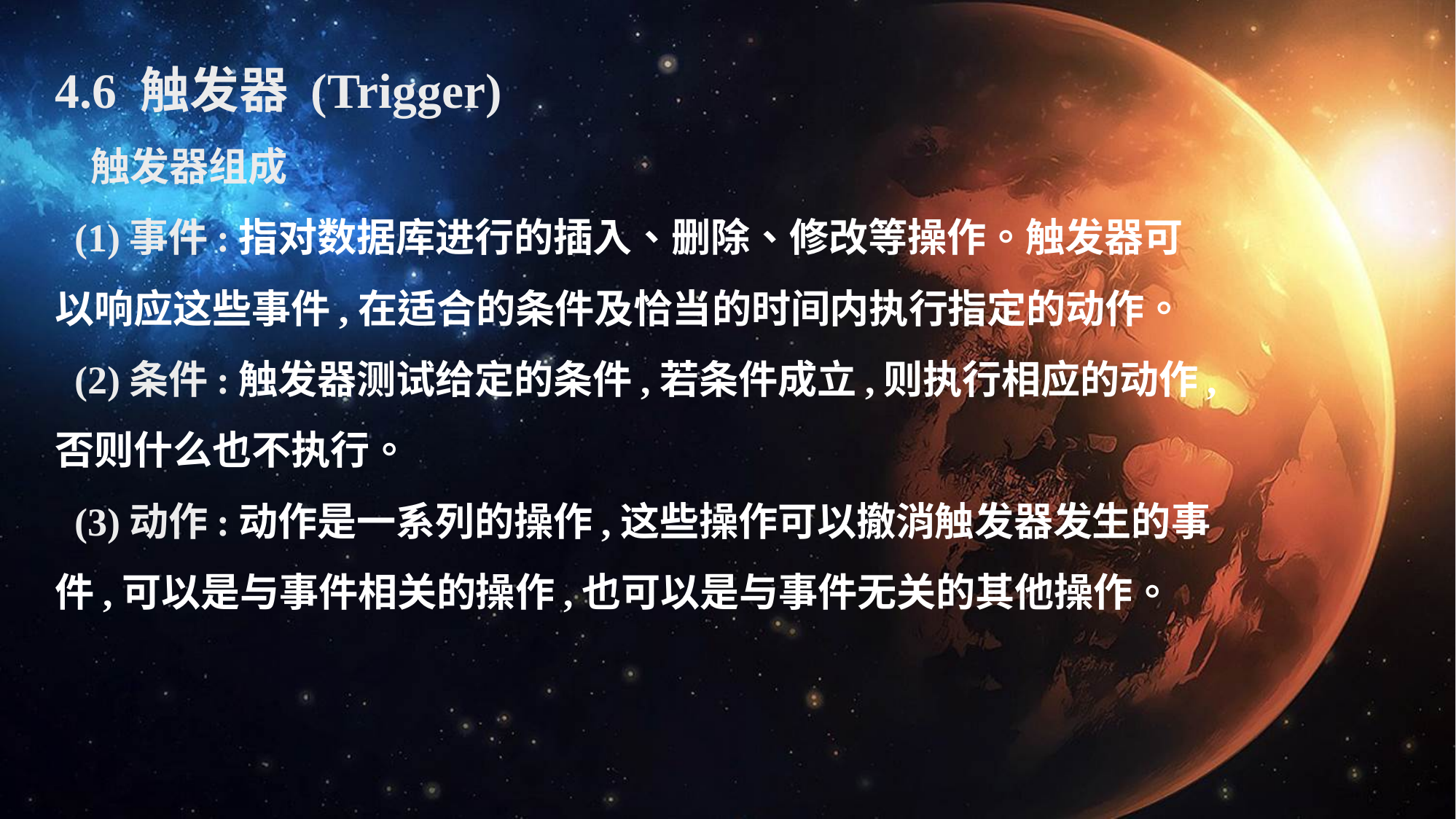

4.6 触发器 (Trigger)
   触发器组成
  (1)事件:指对数据库进行的插入、删除、修改等操作。触发器可以响应这些事件,在适合的条件及恰当的时间内执行指定的动作。
  (2)条件:触发器测试给定的条件,若条件成立,则执行相应的动作,否则什么也不执行。
  (3)动作:动作是一系列的操作,这些操作可以撤消触发器发生的事件,可以是与事件相关的操作,也可以是与事件无关的其他操作。